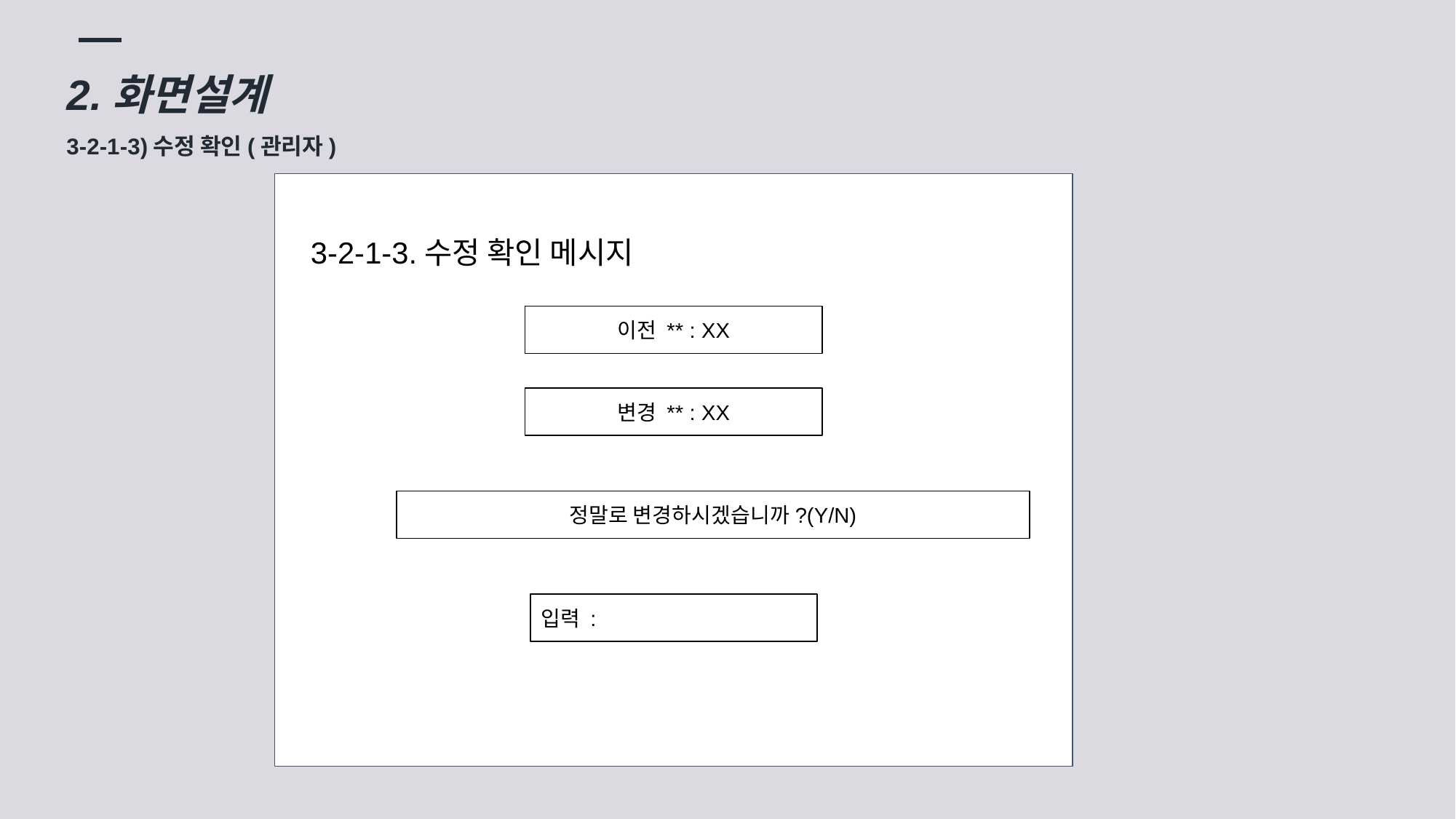

2.화면설계
3-2-1-3)수정 확인(관리자)

3-2-1-3.수정 확인 메시지
이전 ** : XX
변경 ** : XX
정말로 변경하시겠습니까?(Y/N)
입력 :